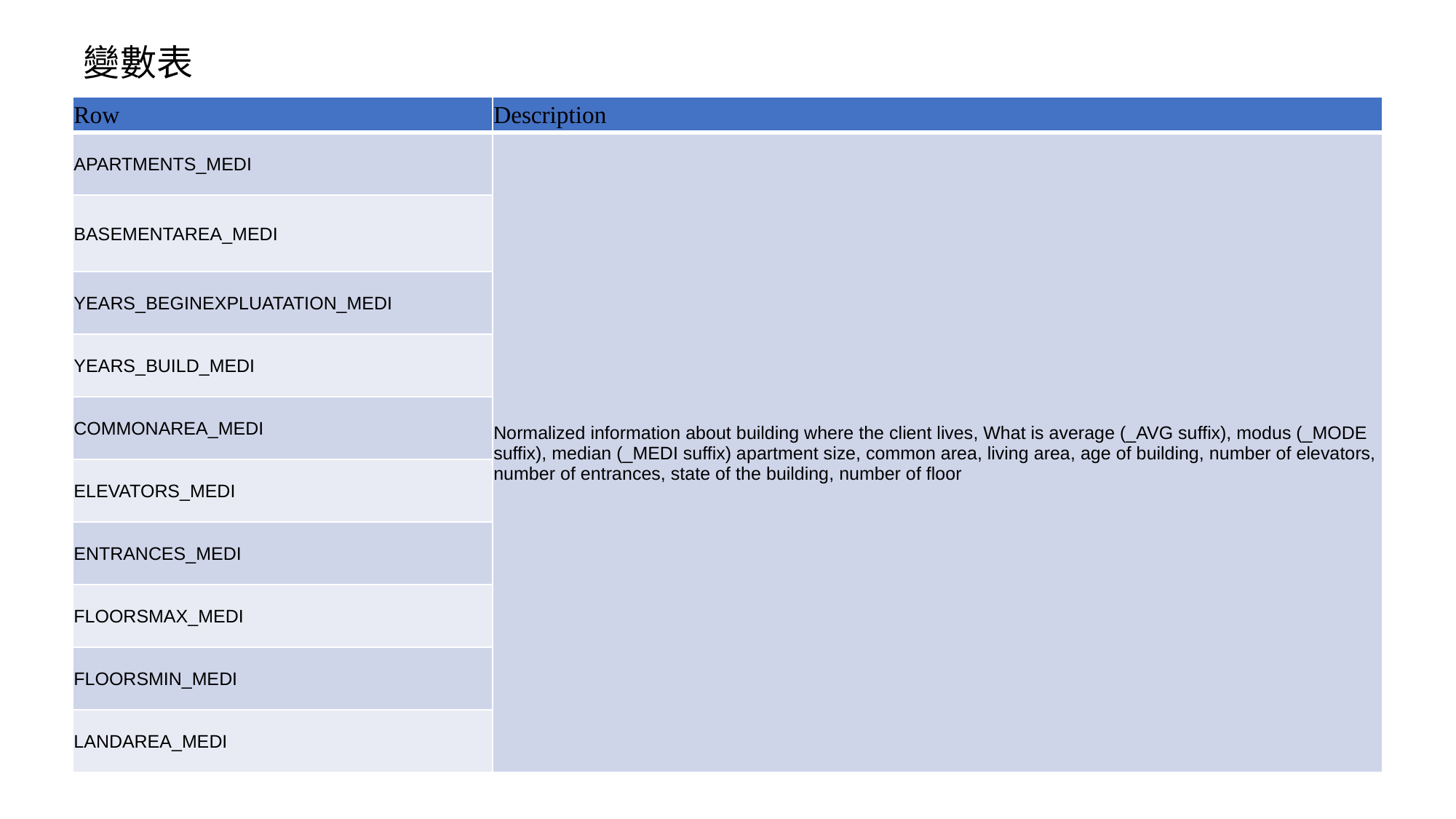

變數表
| Row | Description |
| --- | --- |
| APARTMENTS\_MEDI | Normalized information about building where the client lives, What is average (\_AVG suffix), modus (\_MODE suffix), median (\_MEDI suffix) apartment size, common area, living area, age of building, number of elevators, number of entrances, state of the building, number of floor |
| BASEMENTAREA\_MEDI |  |
| YEARS\_BEGINEXPLUATATION\_MEDI |  |
| YEARS\_BUILD\_MEDI |  |
| COMMONAREA\_MEDI |  |
| ELEVATORS\_MEDI |  |
| ENTRANCES\_MEDI |  |
| FLOORSMAX\_MEDI |  |
| FLOORSMIN\_MEDI |  |
| LANDAREA\_MEDI |  |